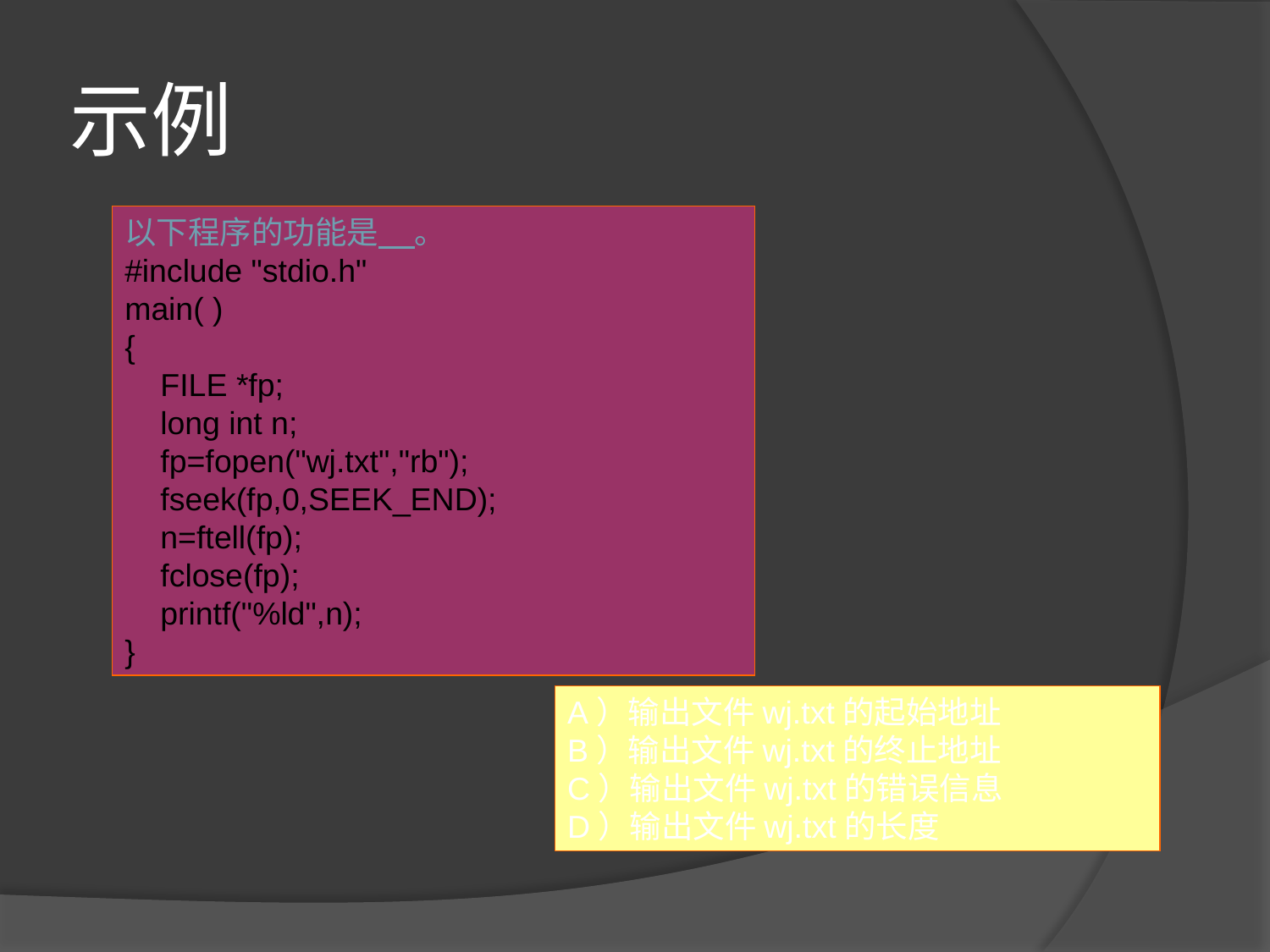

# 示例
以下程序的功能是     。
#include "stdio.h"
main( )
{
    FILE *fp;
    long int n;
    fp=fopen("wj.txt","rb");
    fseek(fp,0,SEEK_END);
    n=ftell(fp);
    fclose(fp);
    printf("%ld",n);
}
A）输出文件wj.txt的起始地址
B）输出文件wj.txt的终止地址
C）输出文件wj.txt的错误信息
D）输出文件wj.txt的长度